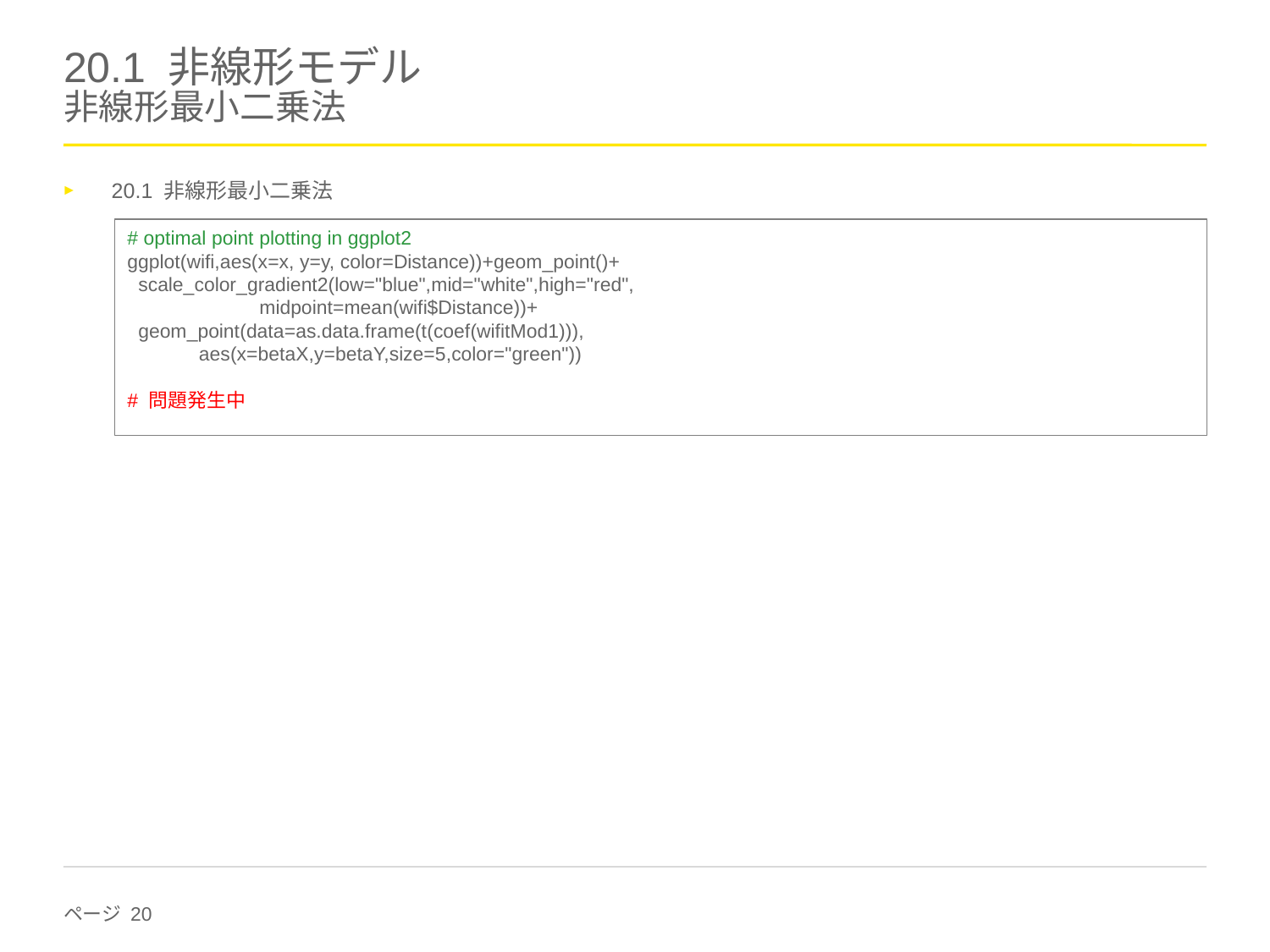

# 20.1 非線形モデル 非線形最小二乗法
20.1 非線形最小二乗法

# optimal point plotting in ggplot2
ggplot(wifi,aes(x=x, y=y, color=Distance))+geom_point()+
  scale_color_gradient2(low="blue",mid="white",high="red",
                        midpoint=mean(wifi$Distance))+
  geom_point(data=as.data.frame(t(coef(wifitMod1))),
             aes(x=betaX,y=betaY,size=5,color="green"))

# 問題発生中